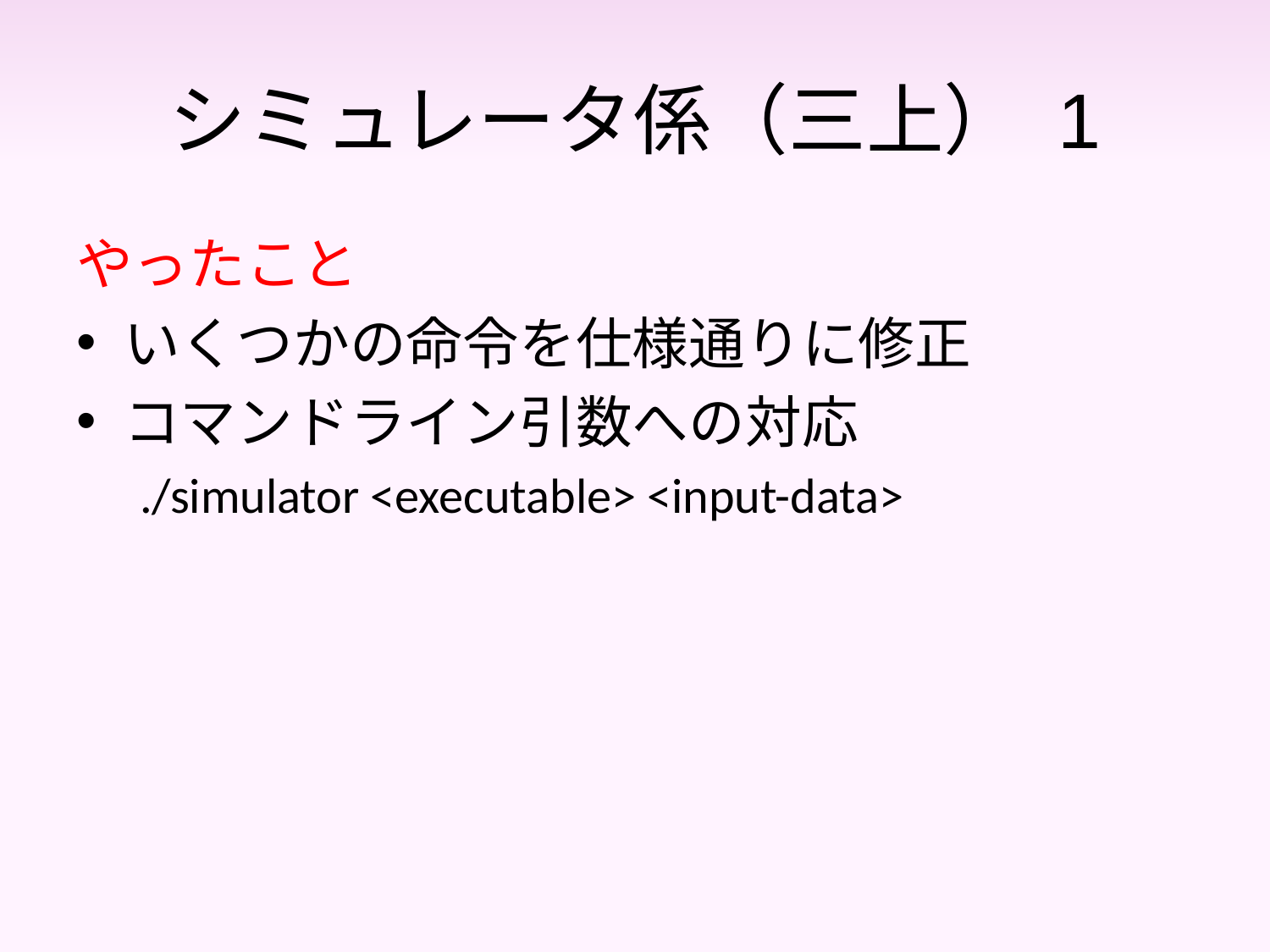

# シミュレータ係（三上） 1
やったこと
いくつかの命令を仕様通りに修正
コマンドライン引数への対応
./simulator <executable> <input-data>